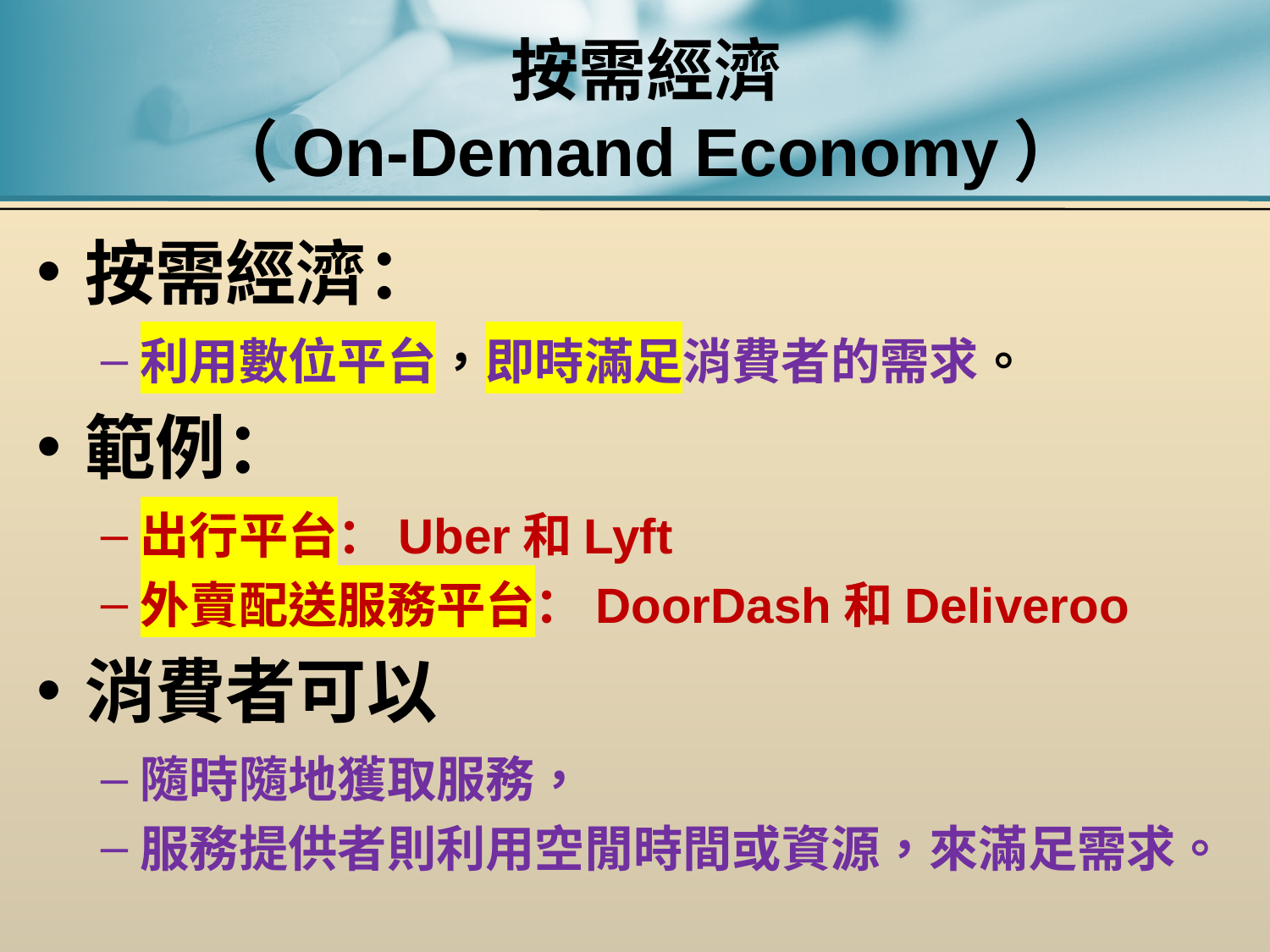

# 按需經濟 （On-Demand Economy）
按需經濟：
利用數位平台，即時滿足消費者的需求。
範例：
出行平台：Uber和Lyft
外賣配送服務平台：DoorDash和Deliveroo
消費者可以
隨時隨地獲取服務，
服務提供者則利用空閒時間或資源，來滿足需求。